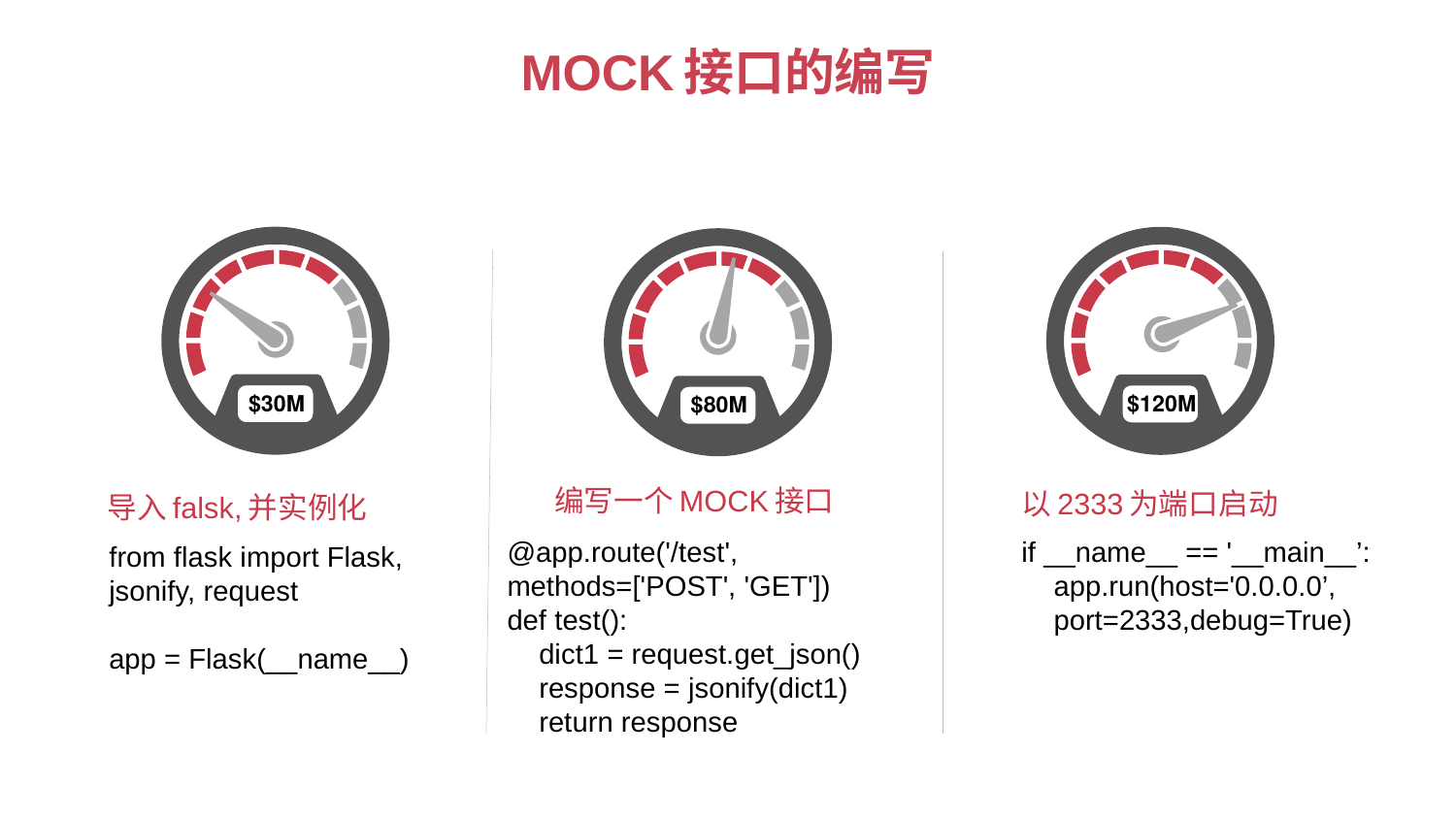

# MOCK接口的编写

$30M
导入falsk,并实例化
from flask import Flask, jsonify, request

app = Flask(__name__)

$120M
以2333为端口启动
if __name__ == '__main__’:
    app.run(host='0.0.0.0’,
    port=2333,debug=True)

$80M
编写一个MOCK接口
@app.route('/test', methods=['POST', 'GET'])
def test():
    dict1 = request.get_json()
    response = jsonify(dict1)
    return response